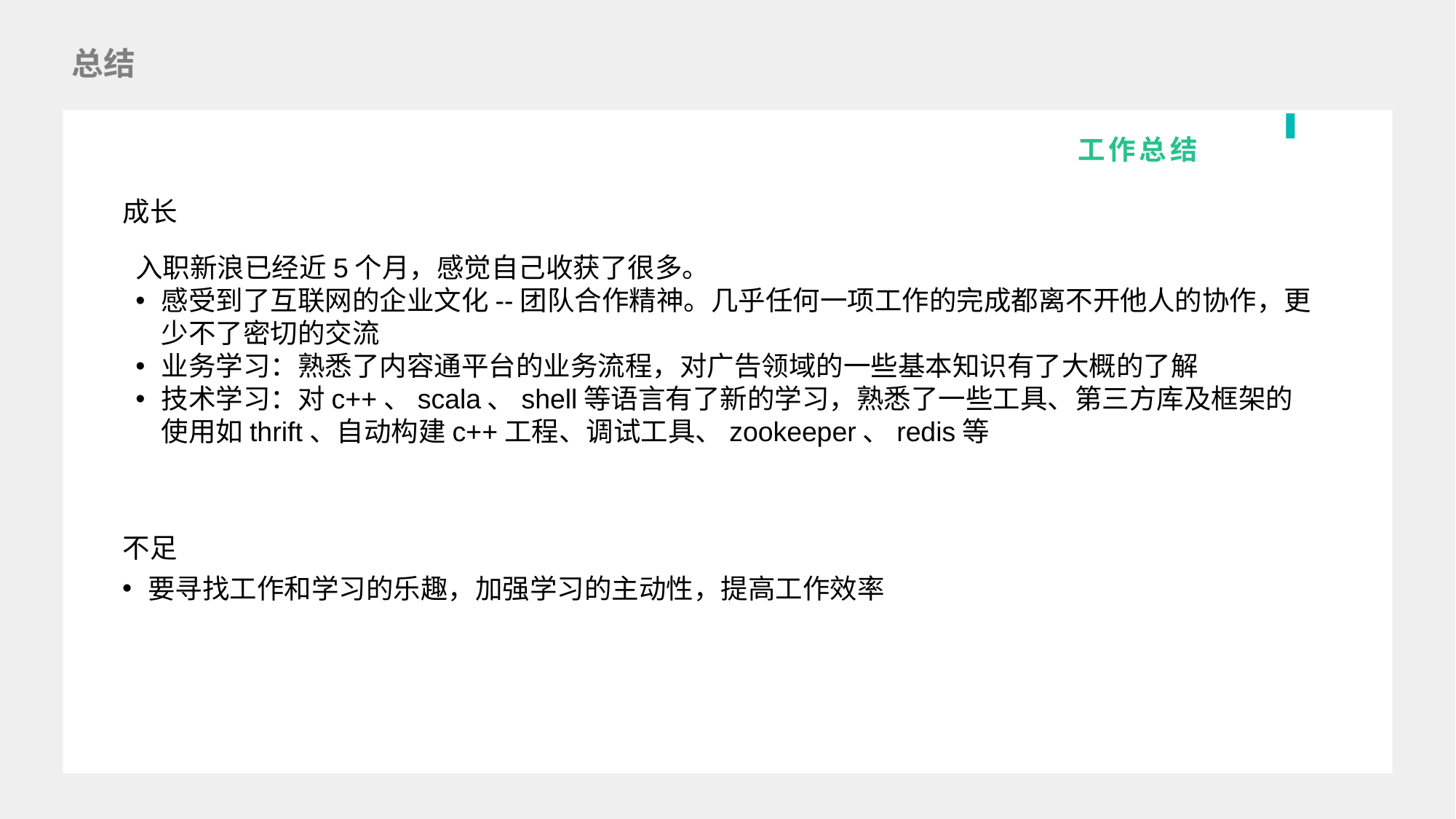

# 总结

工作总结
成长
入职新浪已经近5个月，感觉自己收获了很多。
感受到了互联网的企业文化--团队合作精神。几乎任何一项工作的完成都离不开他人的协作，更少不了密切的交流
业务学习：熟悉了内容通平台的业务流程，对广告领域的一些基本知识有了大概的了解
技术学习：对c++、scala、shell等语言有了新的学习，熟悉了一些工具、第三方库及框架的使用如thrift、自动构建c++工程、调试工具、zookeeper、redis等
不足
要寻找工作和学习的乐趣，加强学习的主动性，提高工作效率